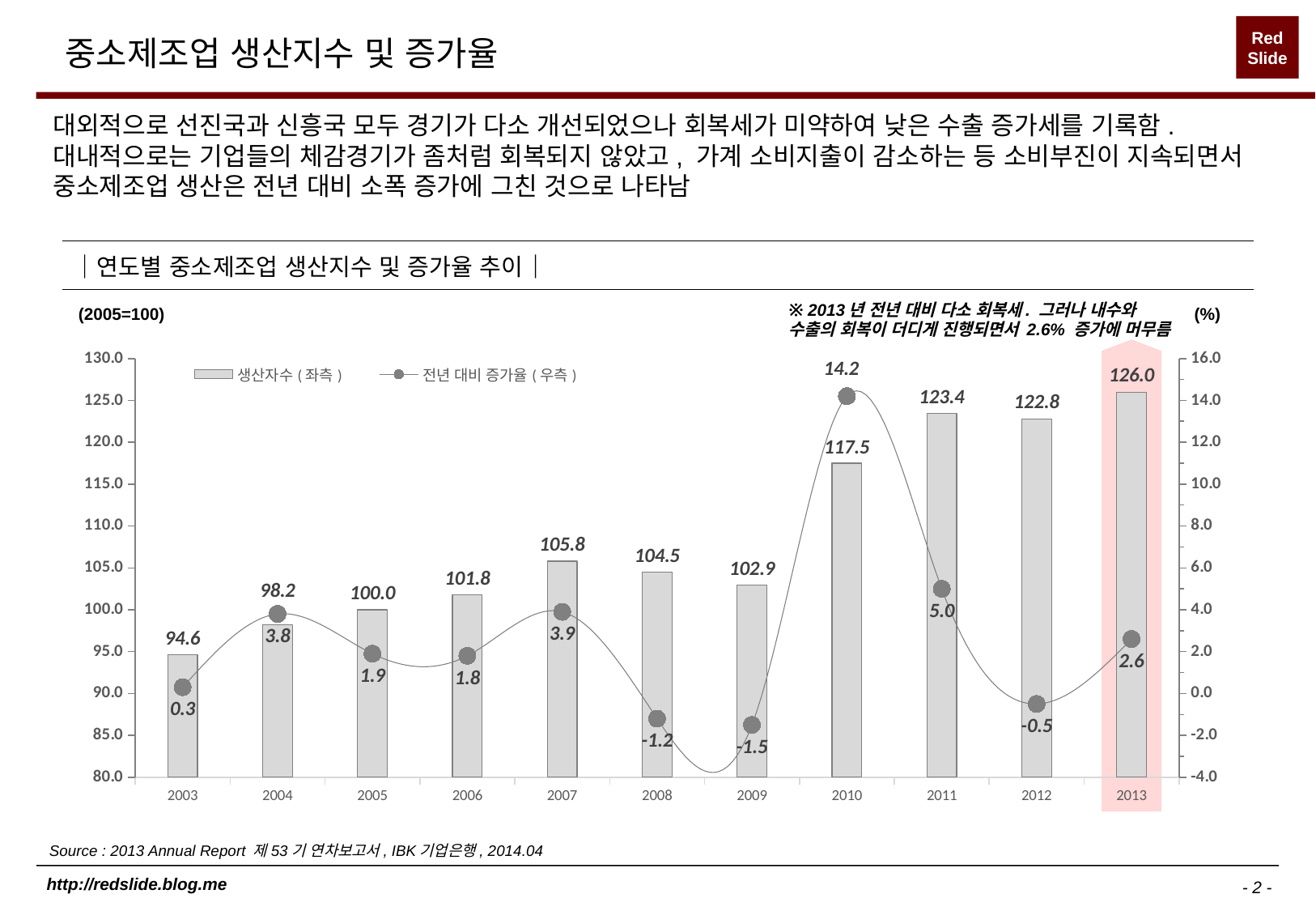

# 중소제조업 생산지수 및 증가율
대외적으로 선진국과 신흥국 모두 경기가 다소 개선되었으나 회복세가 미약하여 낮은 수출 증가세를 기록함. 대내적으로는 기업들의 체감경기가 좀처럼 회복되지 않았고, 가계 소비지출이 감소하는 등 소비부진이 지속되면서 중소제조업 생산은 전년 대비 소폭 증가에 그친 것으로 나타남

| ｜연도별 중소제조업 생산지수 및 증가율 추이｜ |
| --- |
※ 2013년 전년 대비 다소 회복세. 그러나 내수와 수출의 회복이 더디게 진행되면서 2.6% 증가에 머무름
(2005=100)
(%)

### Chart

| Category | 생산자수(좌측) | 전년 대비 증가율(우측) |
|---|---|---|
| 2003 | 94.6 | 0.3 |
| 2004 | 98.2 | 3.8 |
| 2005 | 100.0 | 1.9 |
| 2006 | 101.8 | 1.8 |
| 2007 | 105.8 | 3.9 |
| 2008 | 104.5 | -1.2 |
| 2009 | 102.9 | -1.5 |
| 2010 | 117.5 | 14.2 |
| 2011 | 123.4 | 5.0 |
| 2012 | 122.8 | -0.5 |
| 2013 | 126.0 | 2.6 |
Source : 2013 Annual Report 제53기 연차보고서, IBK기업은행, 2014.04